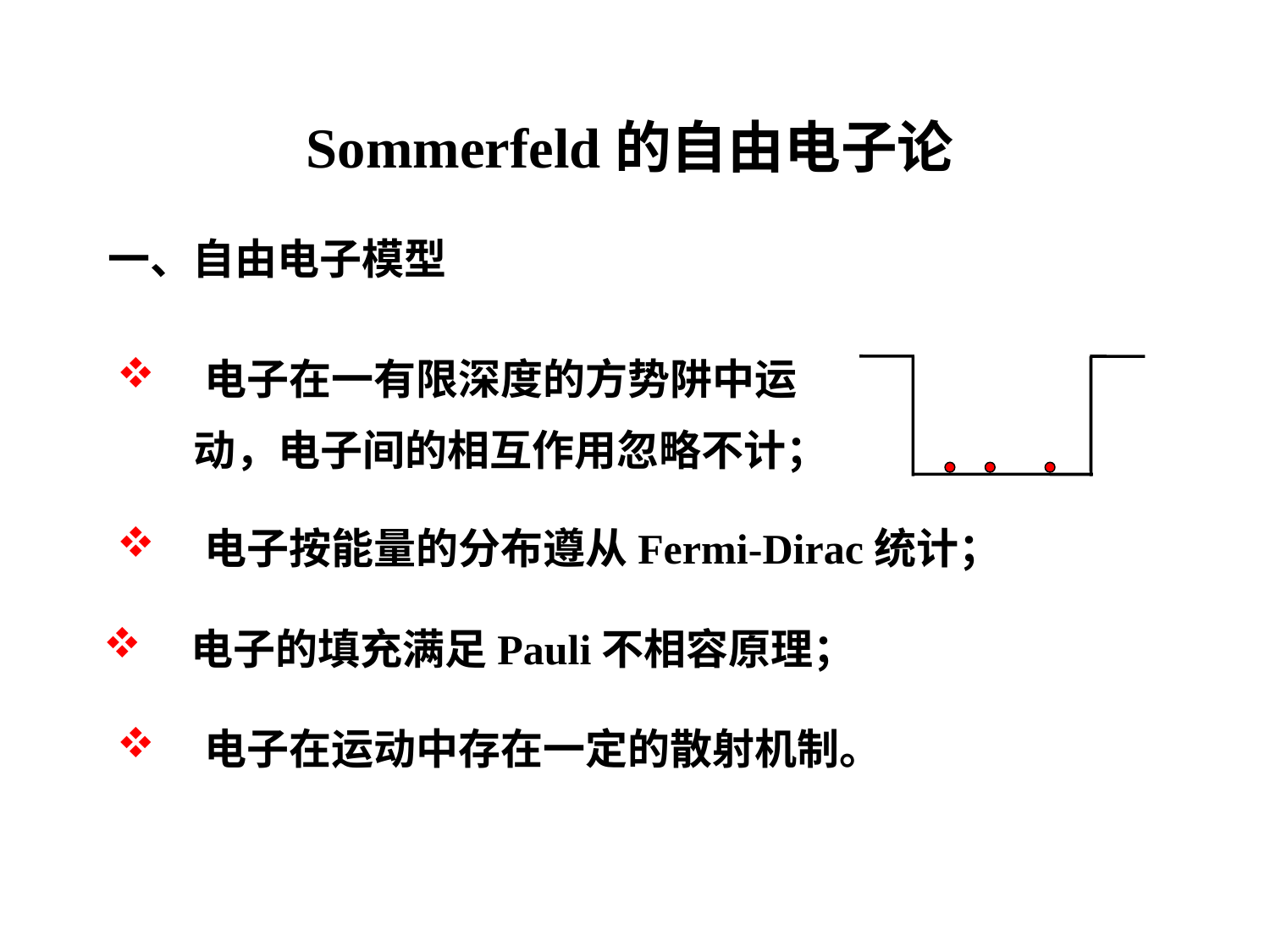

Sommerfeld的自由电子论
一、自由电子模型
    电子在一有限深度的方势阱中运
        动，电子间的相互作用忽略不计；

    电子按能量的分布遵从Fermi-Dirac统计；
    电子的填充满足Pauli不相容原理；
    电子在运动中存在一定的散射机制。
93